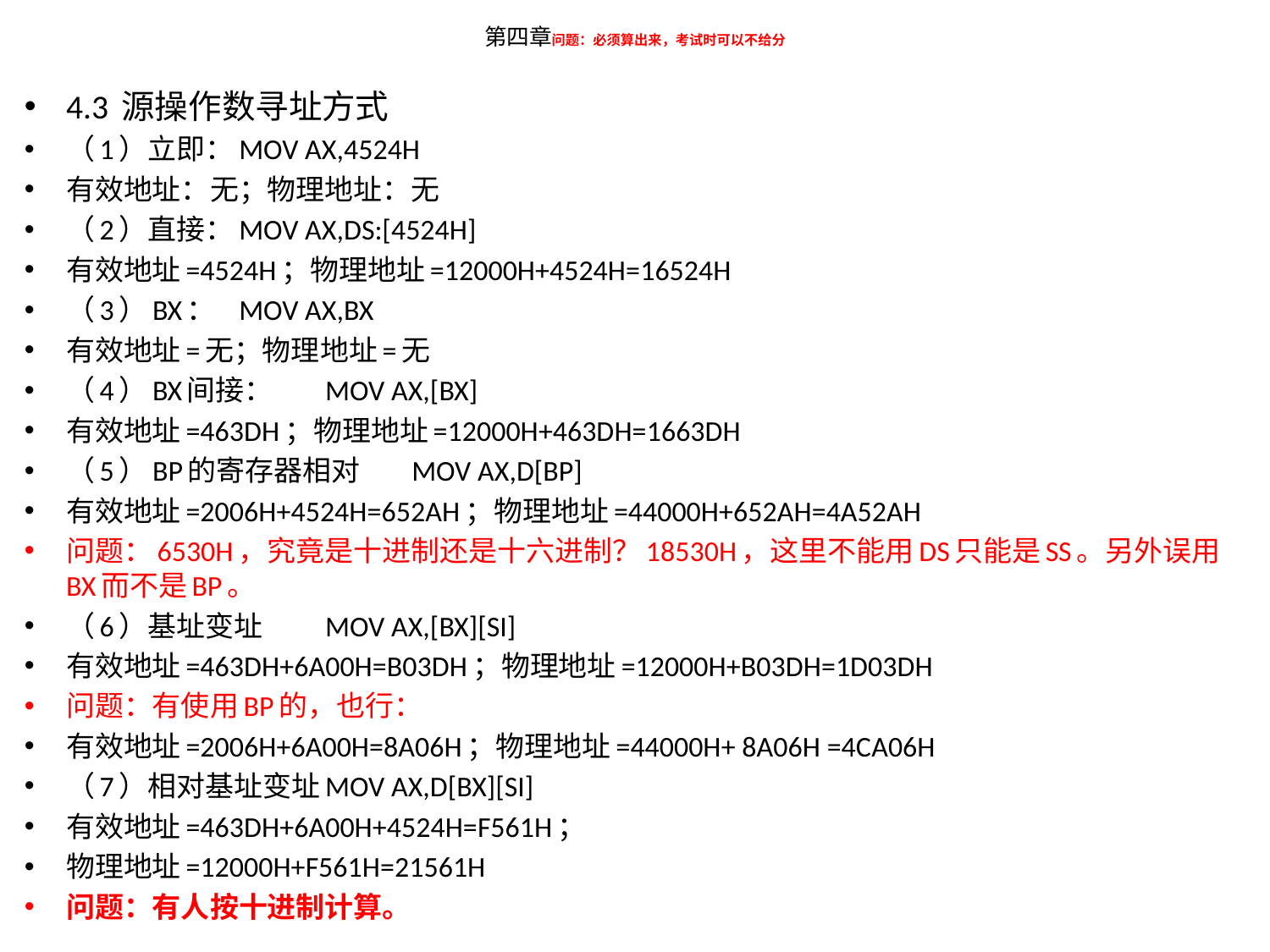

# 第四章问题：必须算出来，考试时可以不给分
4.3 源操作数寻址方式
（1）立即：			MOV AX,4524H
有效地址：无；物理地址：无
（2）直接：			MOV AX,DS:[4524H]
有效地址=4524H；物理地址=12000H+4524H=16524H
（3）BX：			MOV AX,BX
有效地址=无；物理地址=无
（4）BX间接：			MOV AX,[BX]
有效地址=463DH；物理地址=12000H+463DH=1663DH
（5）BP的寄存器相对	MOV AX,D[BP]
有效地址=2006H+4524H=652AH；物理地址=44000H+652AH=4A52AH
问题：6530H，究竟是十进制还是十六进制？18530H，这里不能用DS只能是SS。另外误用BX而不是BP。
（6）基址变址			MOV AX,[BX][SI]
有效地址=463DH+6A00H=B03DH；物理地址=12000H+B03DH=1D03DH
问题：有使用BP的，也行：
有效地址=2006H+6A00H=8A06H；物理地址=44000H+ 8A06H =4CA06H
（7）相对基址变址		MOV AX,D[BX][SI]
有效地址=463DH+6A00H+4524H=F561H；
物理地址=12000H+F561H=21561H
问题：有人按十进制计算。